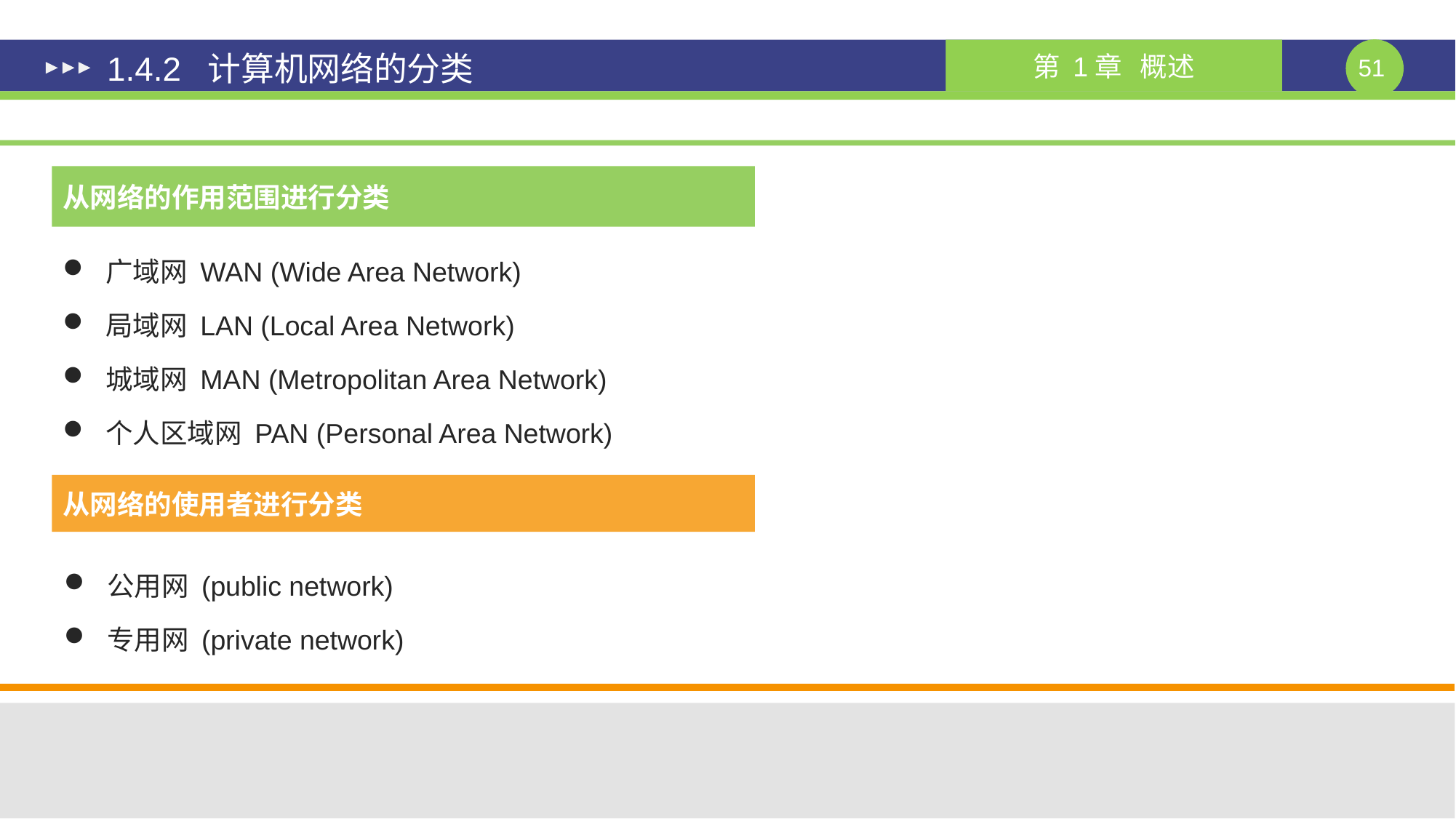

# 1.4.2  计算机网络的分类

从网络的作用范围进行分类
广域网 WAN (Wide Area Network)
局域网 LAN (Local Area Network)
城域网 MAN (Metropolitan Area Network)
个人区域网 PAN (Personal Area Network)
从网络的使用者进行分类
公用网 (public network)
专用网 (private network)